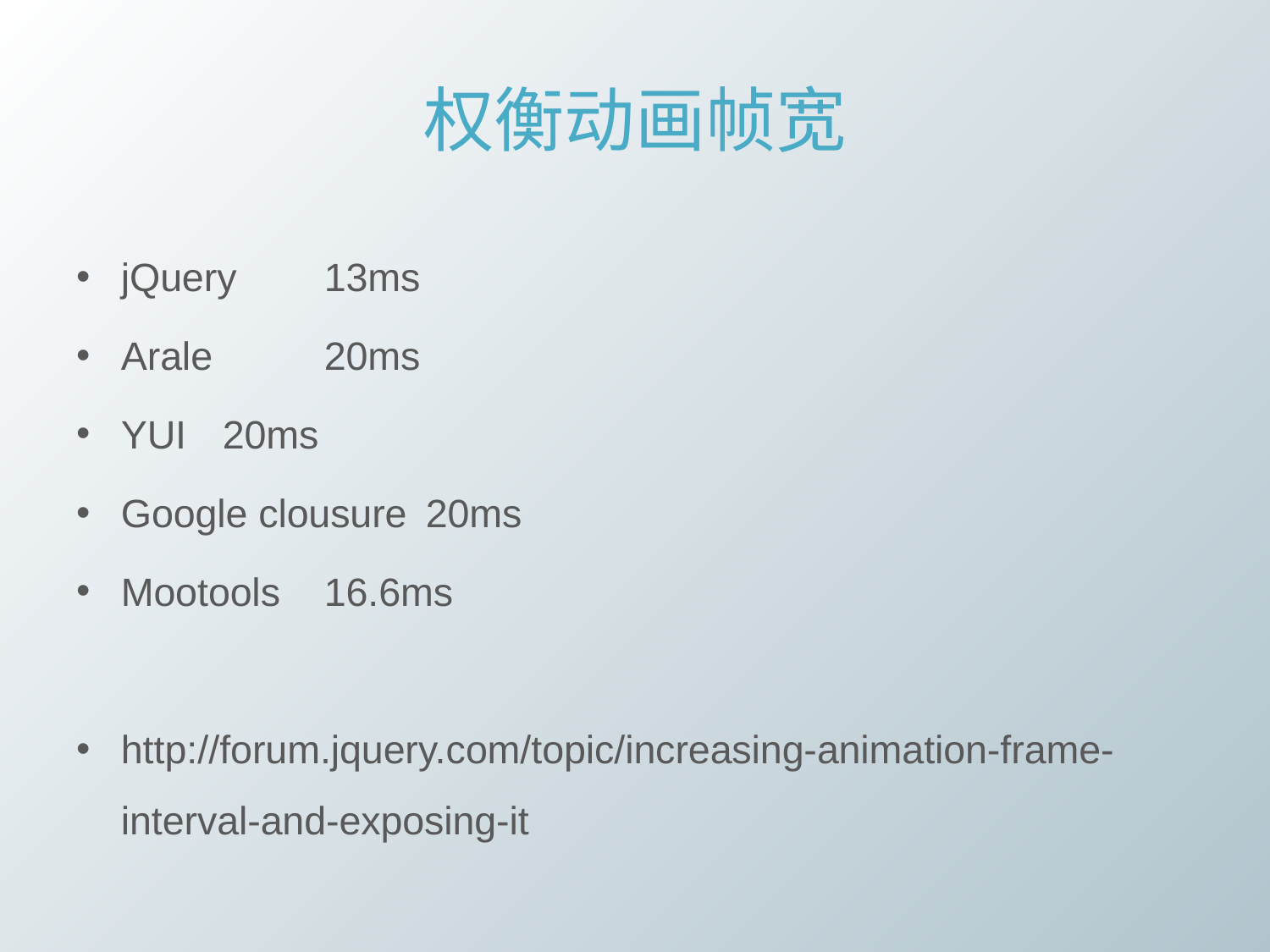

# 权衡动画帧宽
jQuery 			13ms
Arale 			20ms
YUI 			20ms
Google clousure 	20ms
Mootools 		16.6ms

http://forum.jquery.com/topic/increasing-animation-frame-interval-and-exposing-it